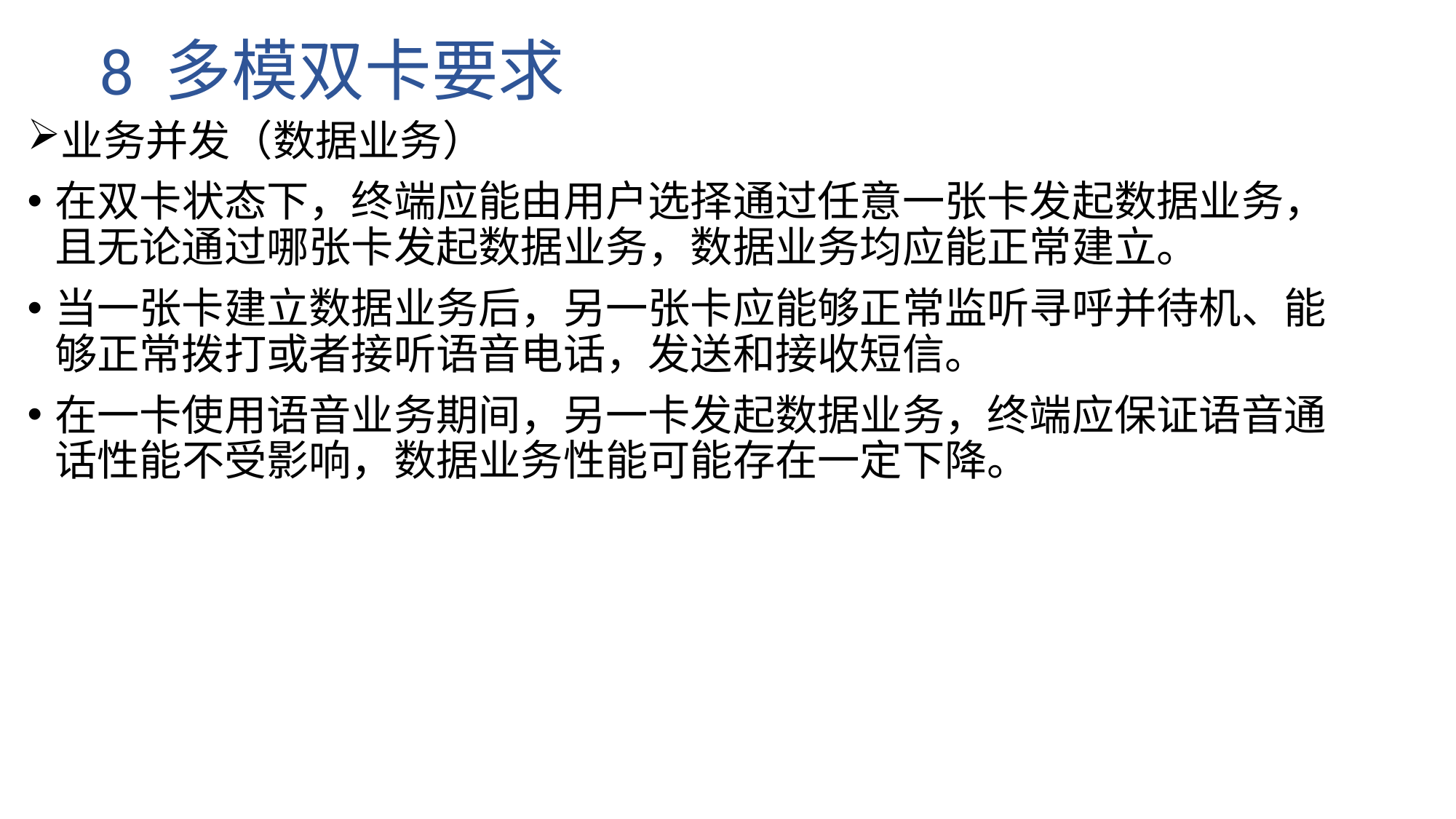

# 8 多模双卡要求
业务并发（数据业务）
在双卡状态下，终端应能由用户选择通过任意一张卡发起数据业务，且无论通过哪张卡发起数据业务，数据业务均应能正常建立。
当一张卡建立数据业务后，另一张卡应能够正常监听寻呼并待机、能够正常拨打或者接听语音电话，发送和接收短信。
在一卡使用语音业务期间，另一卡发起数据业务，终端应保证语音通话性能不受影响，数据业务性能可能存在一定下降。